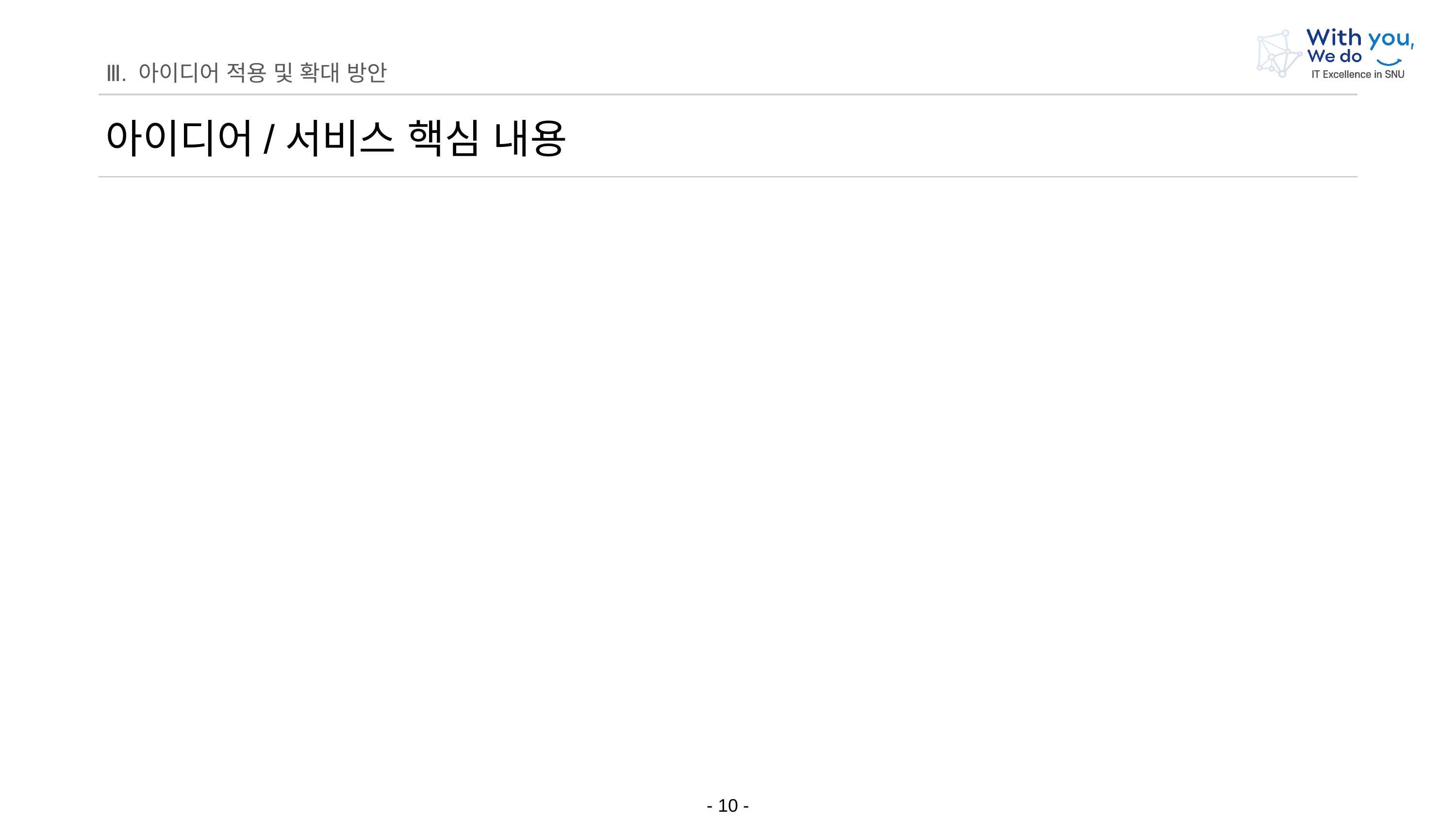

Ⅲ. 아이디어 적용 및 확대 방안
아이디어/서비스 핵심 내용